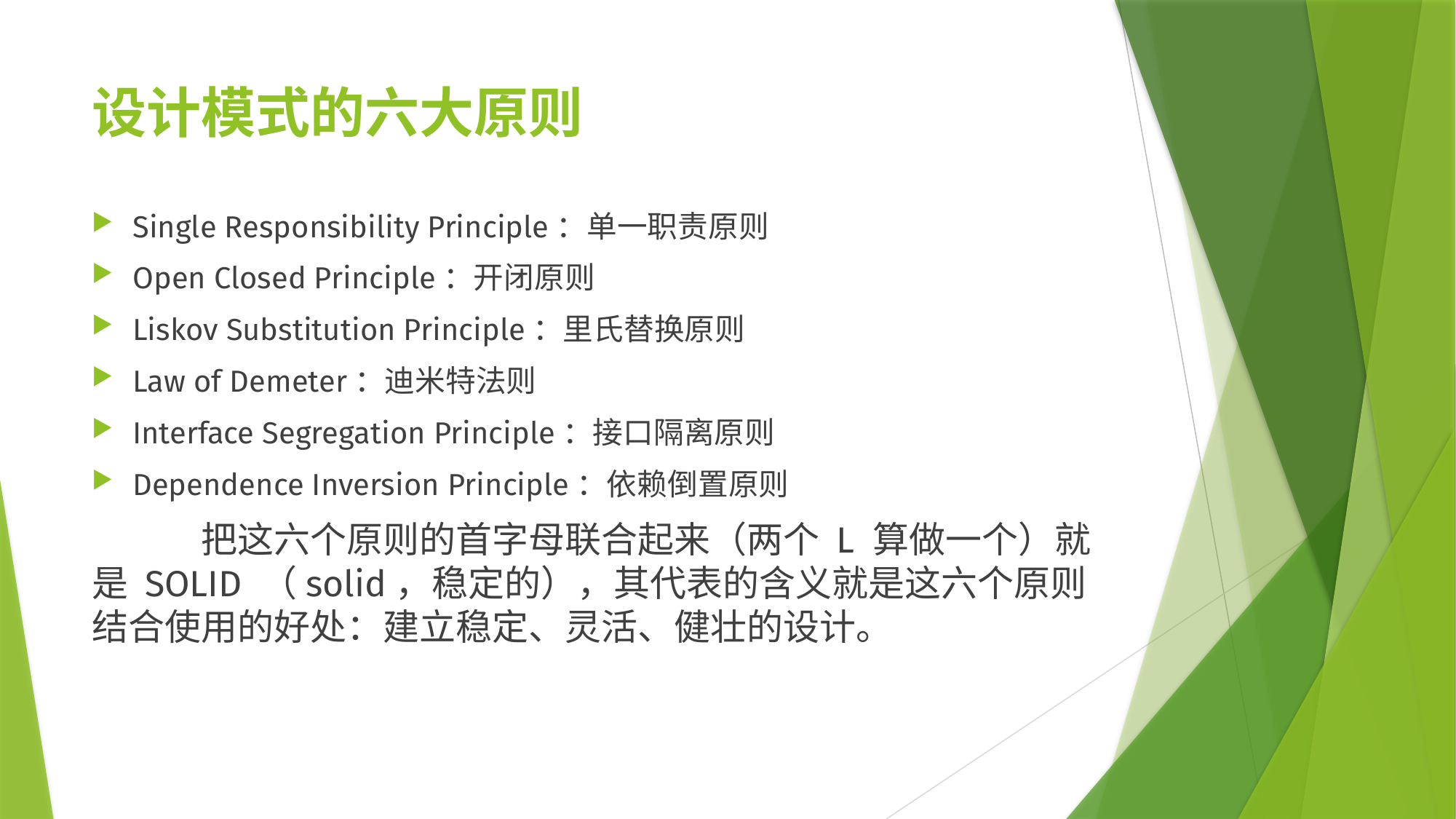

# 设计模式的六大原则
Single Responsibility Principle：单一职责原则
Open Closed Principle：开闭原则
Liskov Substitution Principle：里氏替换原则
Law of Demeter：迪米特法则
Interface Segregation Principle：接口隔离原则
Dependence Inversion Principle：依赖倒置原则
	把这六个原则的首字母联合起来（两个 L 算做一个）就是 SOLID （solid，稳定的），其代表的含义就是这六个原则结合使用的好处：建立稳定、灵活、健壮的设计。